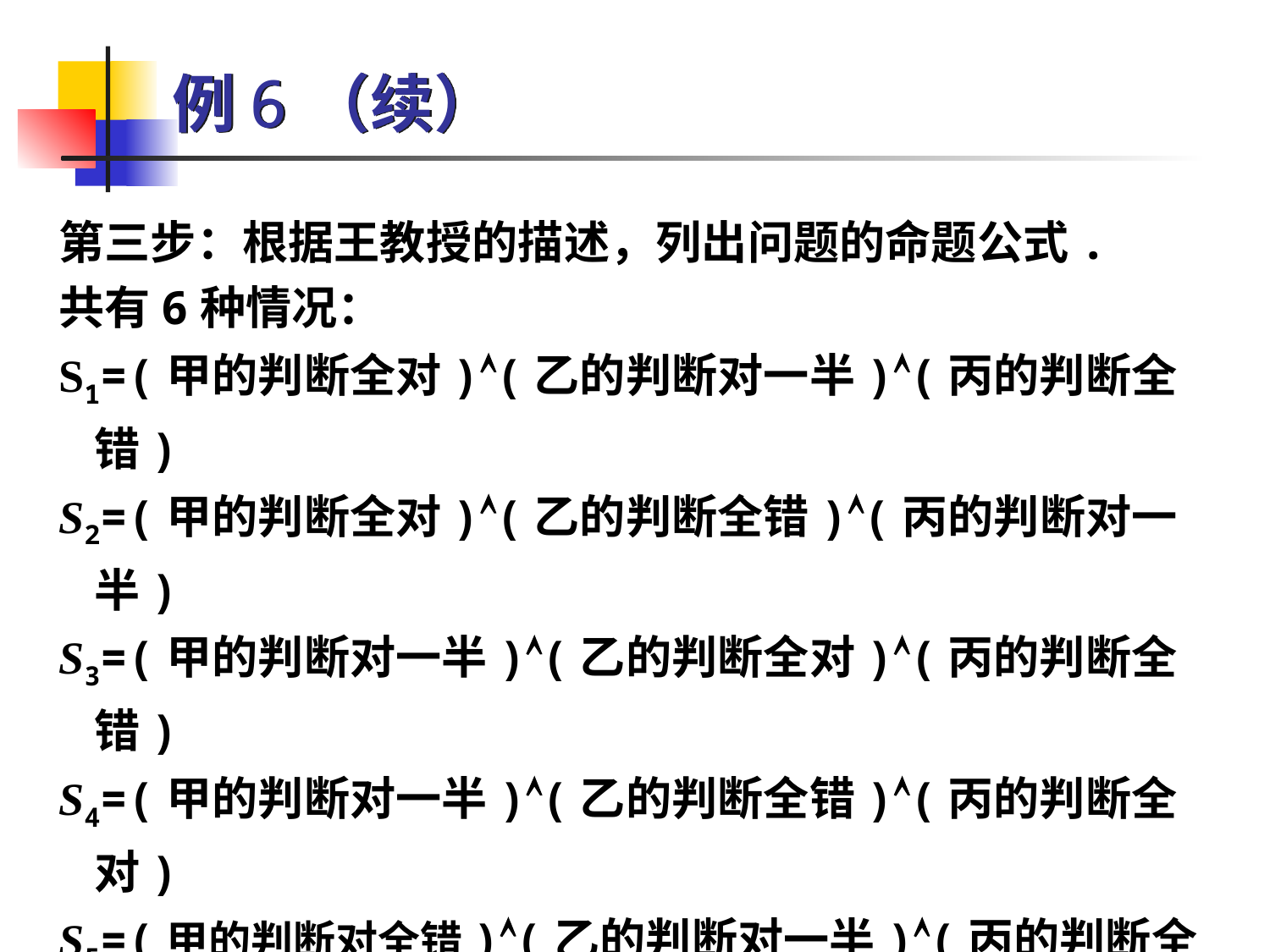

# 例6（续）
第三步：根据王教授的描述，列出问题的命题公式.
共有6种情况：
S1=(甲的判断全对)∧(乙的判断对一半)∧(丙的判断全错)
S2=(甲的判断全对)∧(乙的判断全错)∧(丙的判断对一半)
S3=(甲的判断对一半)∧(乙的判断全对)∧(丙的判断全错)
S4=(甲的判断对一半)∧(乙的判断全错)∧(丙的判断全对)
S5=(甲的判断对全错)∧(乙的判断对一半)∧(丙的判断全对)
S6=(甲的判断对全错)∧(乙的判断全对)∧(丙的判断对一半)
S= S1 ∨ S2 ∨S3 ∨ S4 ∨ S5 ∨ S6⇔T          （1）